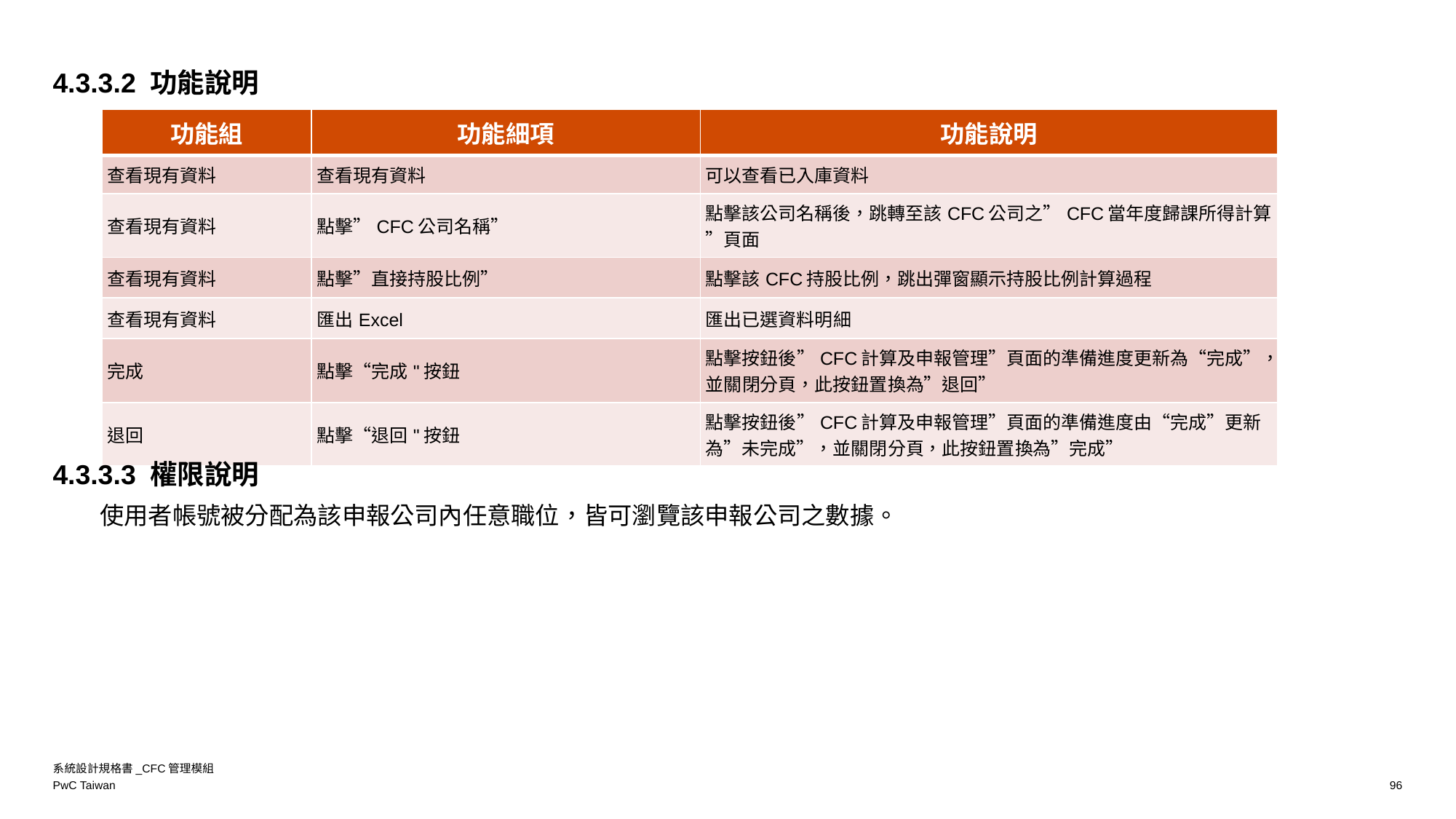

4.3.3.2 功能說明
| 功能組 | 功能細項 | 功能說明 |
| --- | --- | --- |
| 查看現有資料 | 查看現有資料 | 可以查看已入庫資料 |
| 查看現有資料 | 點擊”CFC公司名稱” | 點擊該公司名稱後，跳轉至該CFC公司之”CFC當年度歸課所得計算”頁面 |
| 查看現有資料 | 點擊”直接持股比例” | 點擊該CFC持股比例，跳出彈窗顯示持股比例計算過程 |
| 查看現有資料 | 匯出Excel | 匯出已選資料明細 |
| 完成 | 點擊“完成"按鈕 | 點擊按鈕後”CFC計算及申報管理”頁面的準備進度更新為“完成”，並關閉分頁，此按鈕置換為”退回” |
| 退回 | 點擊“退回"按鈕 | 點擊按鈕後”CFC計算及申報管理”頁面的準備進度由“完成”更新為”未完成”，並關閉分頁，此按鈕置換為”完成” |
4.3.3.3 權限說明
使用者帳號被分配為該申報公司內任意職位，皆可瀏覽該申報公司之數據。
系統設計規格書_CFC管理模組
96